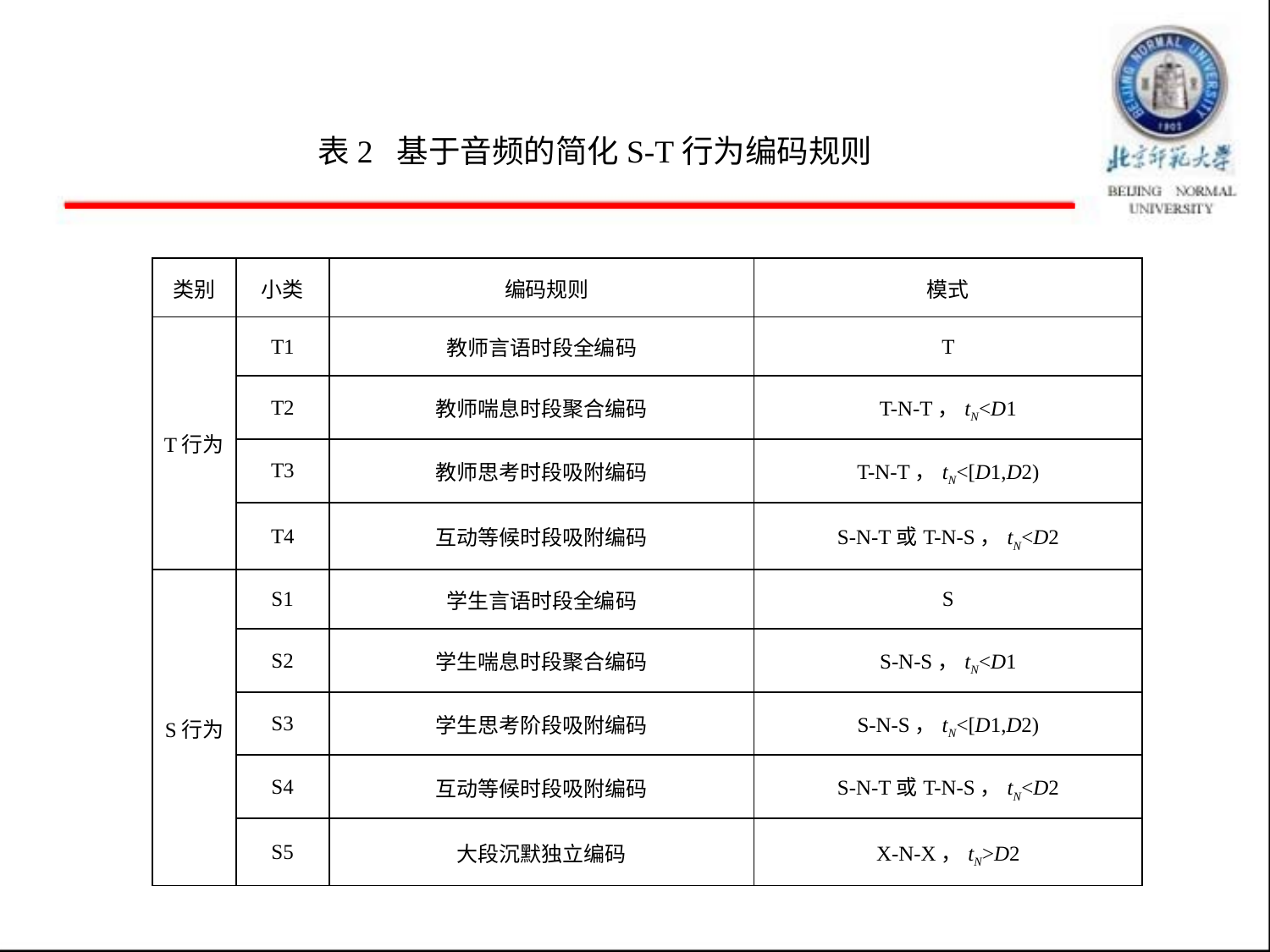

表2  基于音频的简化S-T行为编码规则
| 类别 | 小类 | 编码规则 | 模式 |
| --- | --- | --- | --- |
| T行为 | T1 | 教师言语时段全编码 | T |
|  | T2 | 教师喘息时段聚合编码 | T-N-T，tN<D1 |
|  | T3 | 教师思考时段吸附编码 | T-N-T，tN<[D1,D2) |
|  | T4 | 互动等候时段吸附编码 | S-N-T或T-N-S，tN<D2 |
| S行为 | S1 | 学生言语时段全编码 | S |
|  | S2 | 学生喘息时段聚合编码 | S-N-S，tN<D1 |
|  | S3 | 学生思考阶段吸附编码 | S-N-S，tN<[D1,D2) |
|  | S4 | 互动等候时段吸附编码 | S-N-T或T-N-S，tN<D2 |
|  | S5 | 大段沉默独立编码 | X-N-X，tN>D2 |